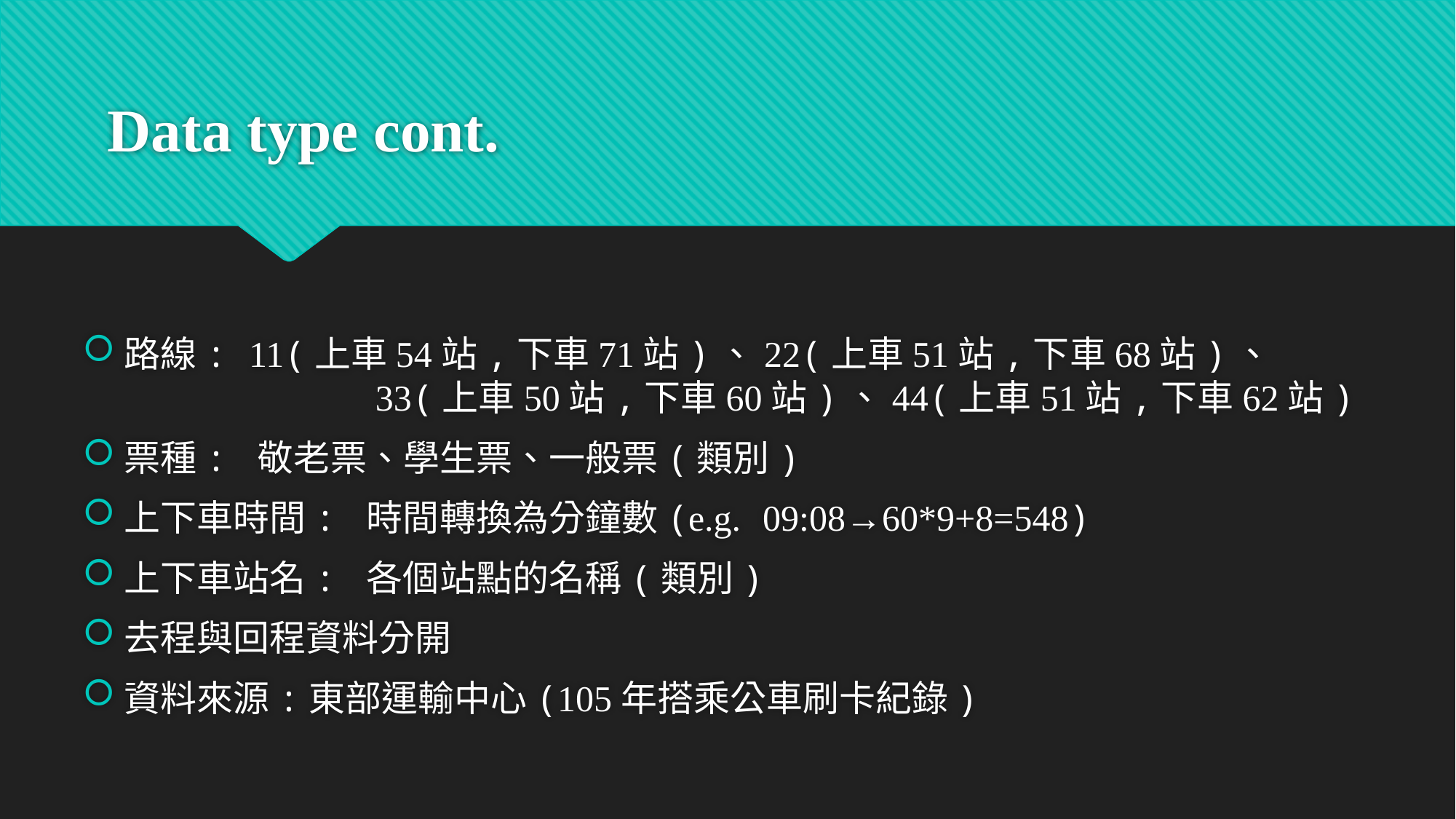

# Data type cont.

路線: 11(上車54站,下車71站)、22(上車51站,下車68站)、
		   33(上車50站,下車60站)、44(上車51站,下車62站)
票種: 敬老票、學生票、一般票(類別)
上下車時間: 時間轉換為分鐘數(e.g. 09:08→60*9+8=548)
上下車站名: 各個站點的名稱(類別)
去程與回程資料分開
資料來源:東部運輸中心(105年搭乘公車刷卡紀錄)